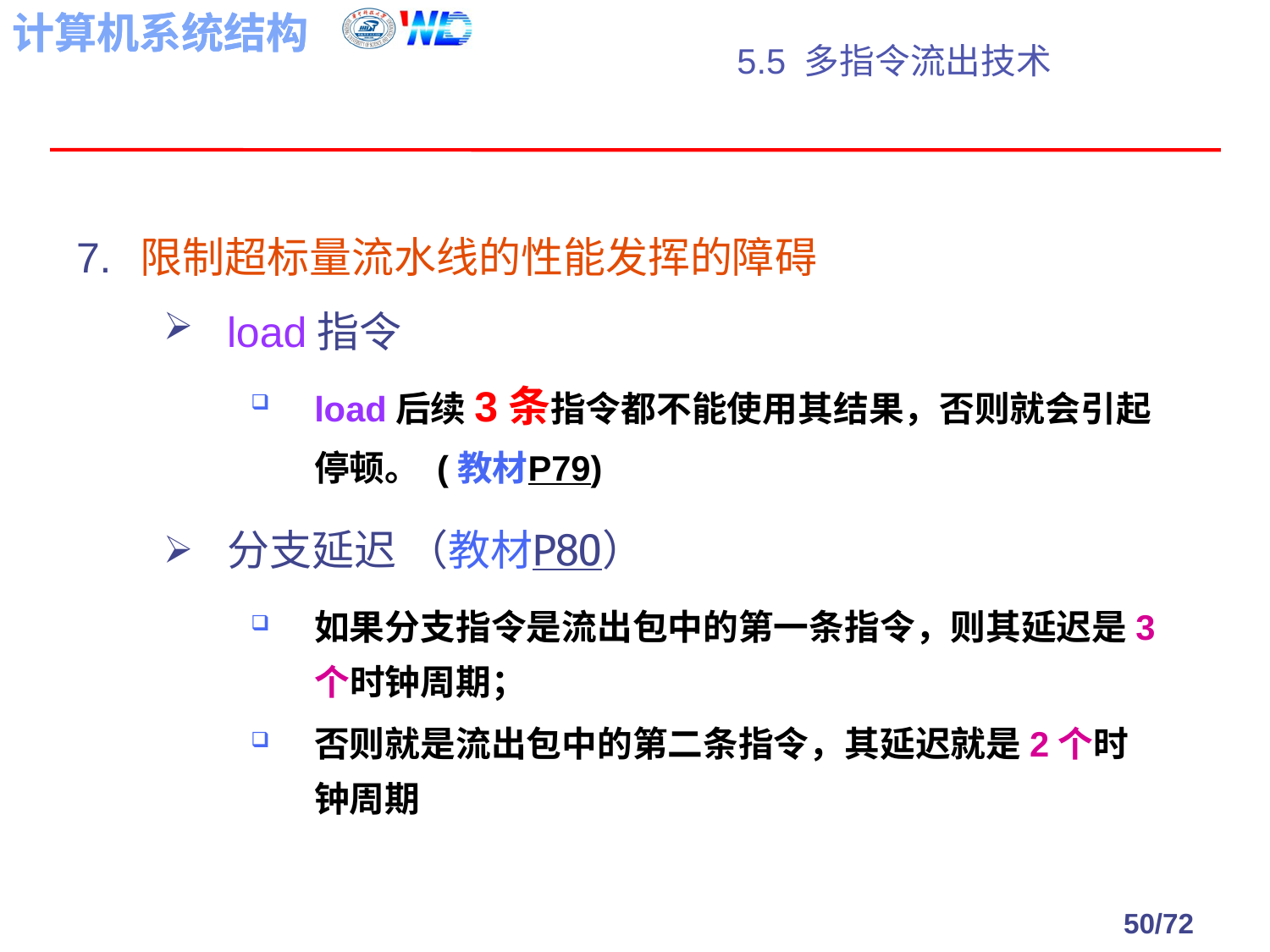

# 5.5 多指令流出技术
限制超标量流水线的性能发挥的障碍
load指令
load后续3条指令都不能使用其结果，否则就会引起停顿。 (教材P79)
分支延迟 （教材P80）
如果分支指令是流出包中的第一条指令，则其延迟是3个时钟周期；
否则就是流出包中的第二条指令，其延迟就是2个时钟周期